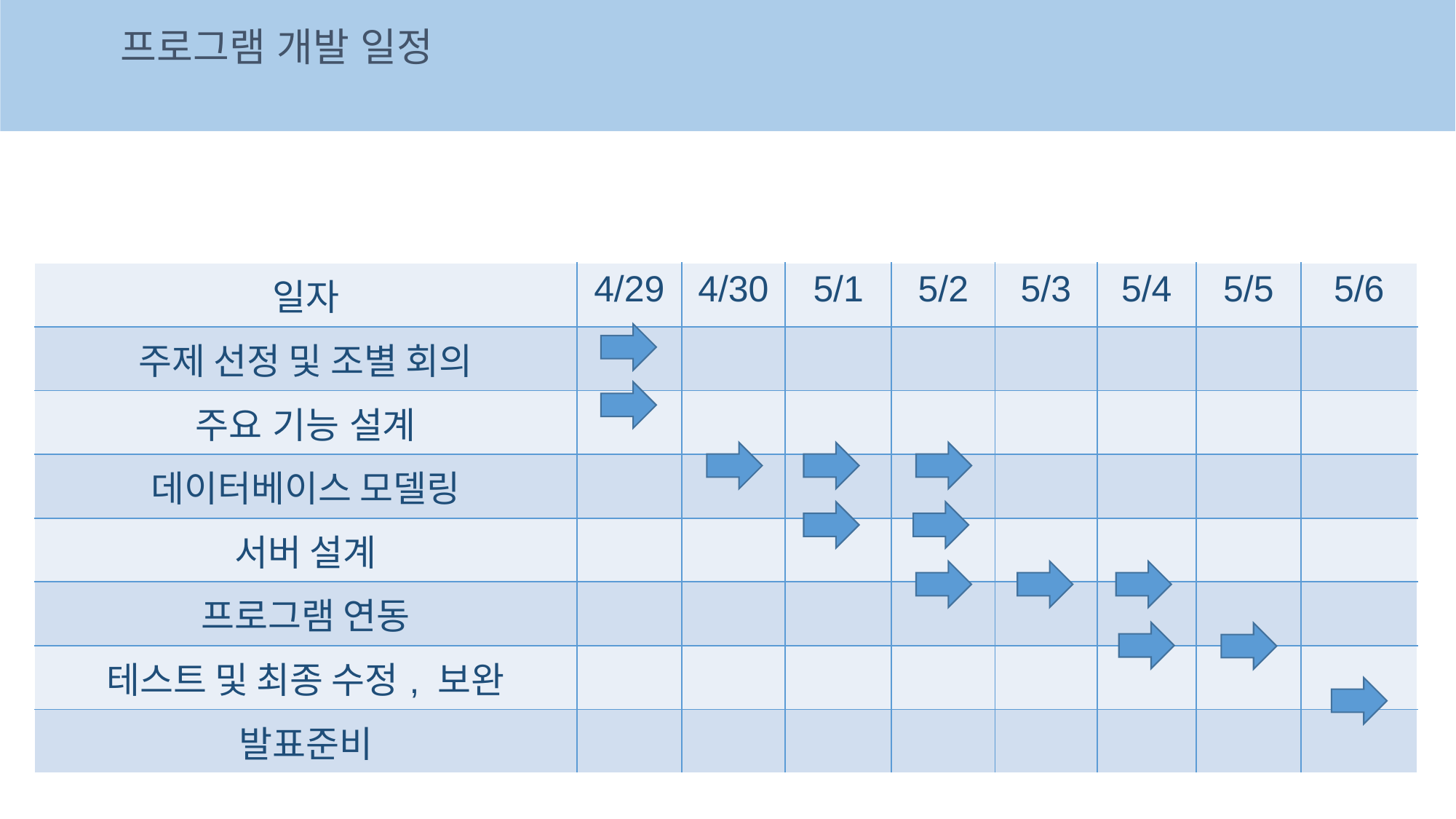

프로그램 개발 일정

| 일자 | 4/29 | 4/30 | 5/1 | 5/2 | 5/3 | 5/4 | 5/5 | 5/6 |
| --- | --- | --- | --- | --- | --- | --- | --- | --- |
| 주제 선정 및 조별 회의 |  |  |  |  |  |  |  |  |
| 주요 기능 설계 |  |  |  |  |  |  |  |  |
| 데이터베이스 모델링 |  |  |  |  |  |  |  |  |
| 서버 설계 |  |  |  |  |  |  |  |  |
| 프로그램 연동 |  |  |  |  |  |  |  |  |
| 테스트 및 최종 수정, 보완 |  |  |  |  |  |  |  |  |
| 발표준비 |  |  |  |  |  |  |  |  |